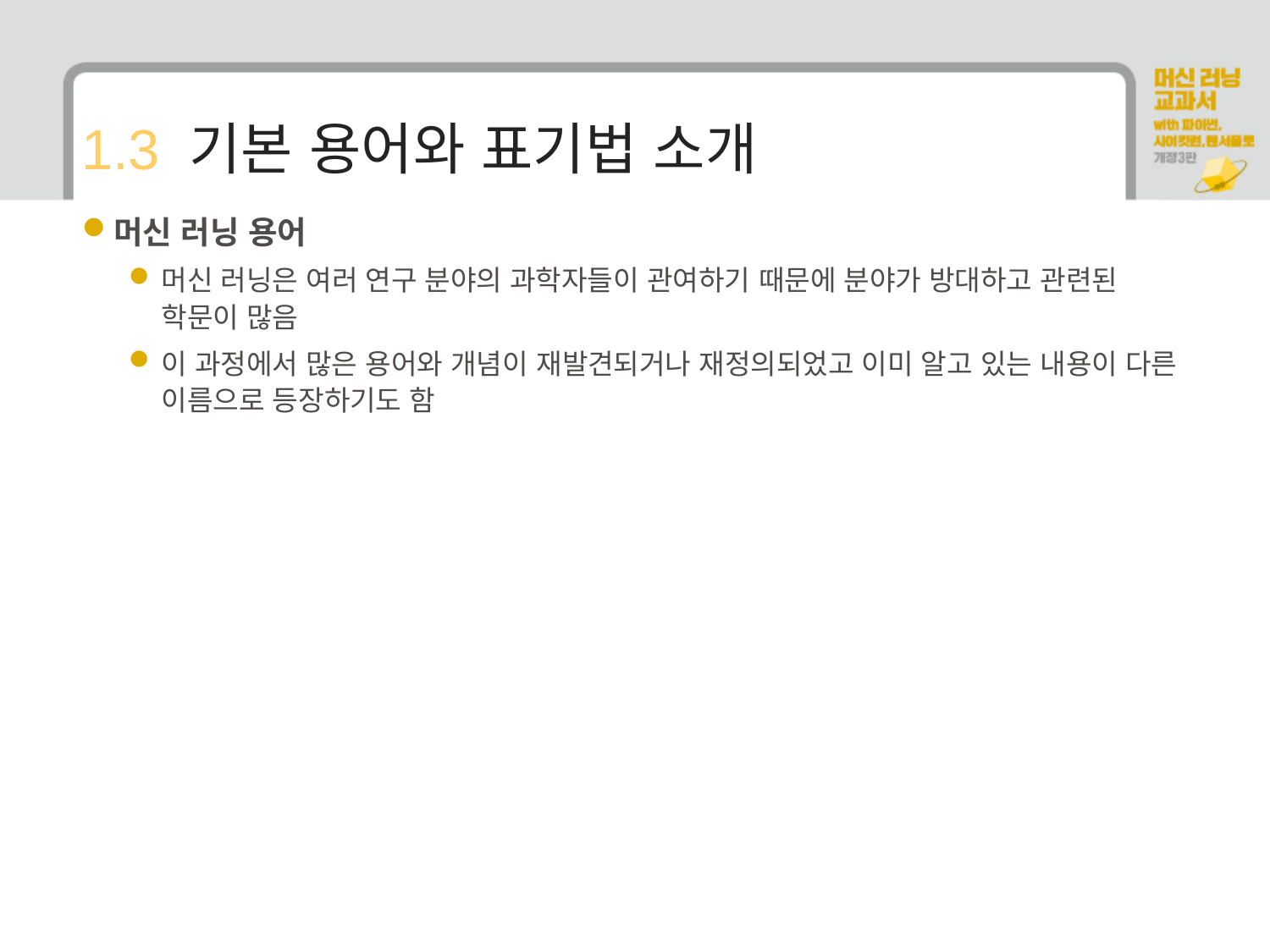

# 1.3 기본 용어와 표기법 소개
머신 러닝 용어
머신 러닝은 여러 연구 분야의 과학자들이 관여하기 때문에 분야가 방대하고 관련된 학문이 많음
이 과정에서 많은 용어와 개념이 재발견되거나 재정의되었고 이미 알고 있는 내용이 다른 이름으로 등장하기도 함